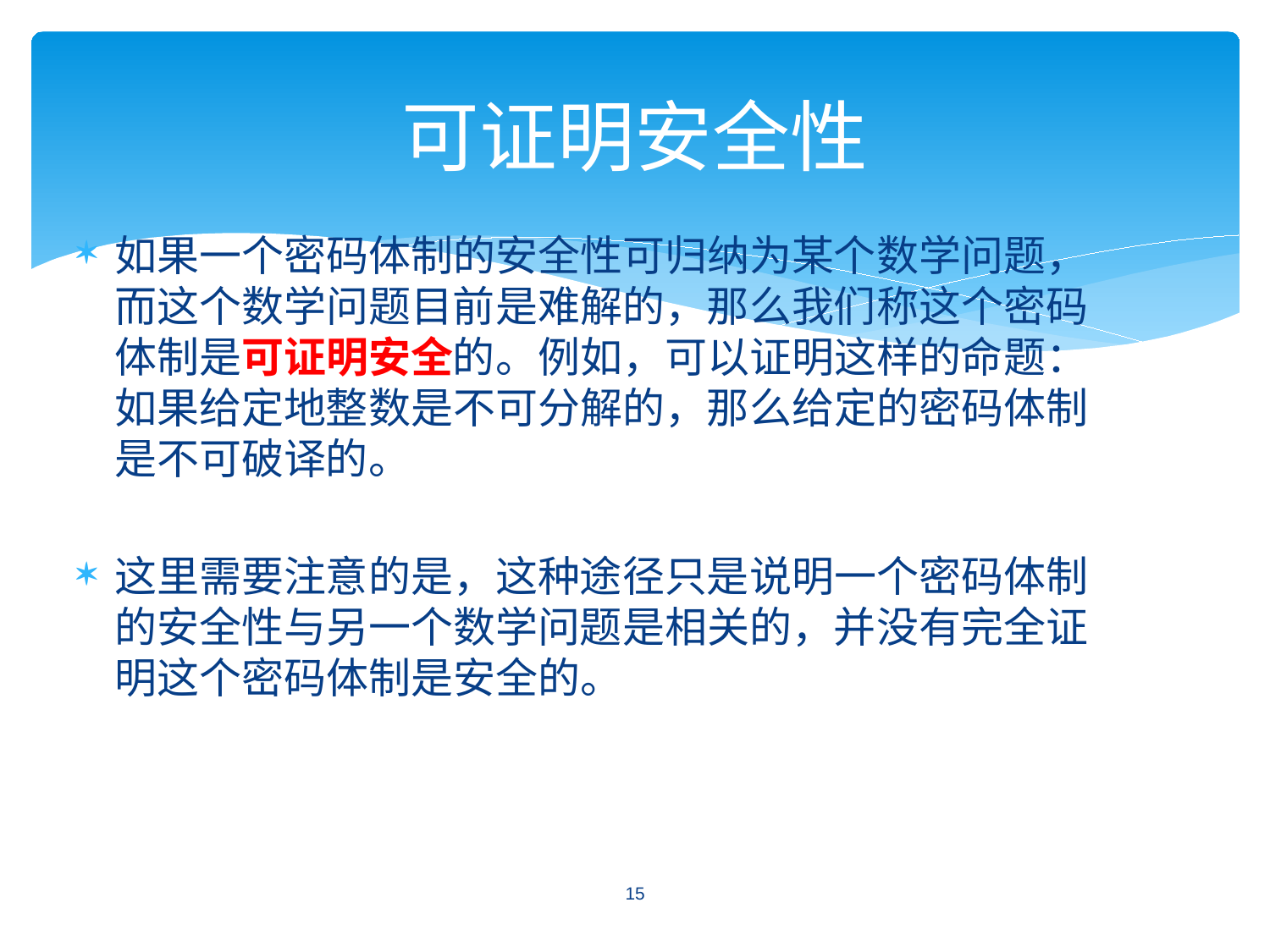

# 可证明安全性
如果一个密码体制的安全性可归纳为某个数学问题，而这个数学问题目前是难解的，那么我们称这个密码体制是可证明安全的。例如，可以证明这样的命题：如果给定地整数是不可分解的，那么给定的密码体制是不可破译的。

这里需要注意的是，这种途径只是说明一个密码体制的安全性与另一个数学问题是相关的，并没有完全证明这个密码体制是安全的。
15